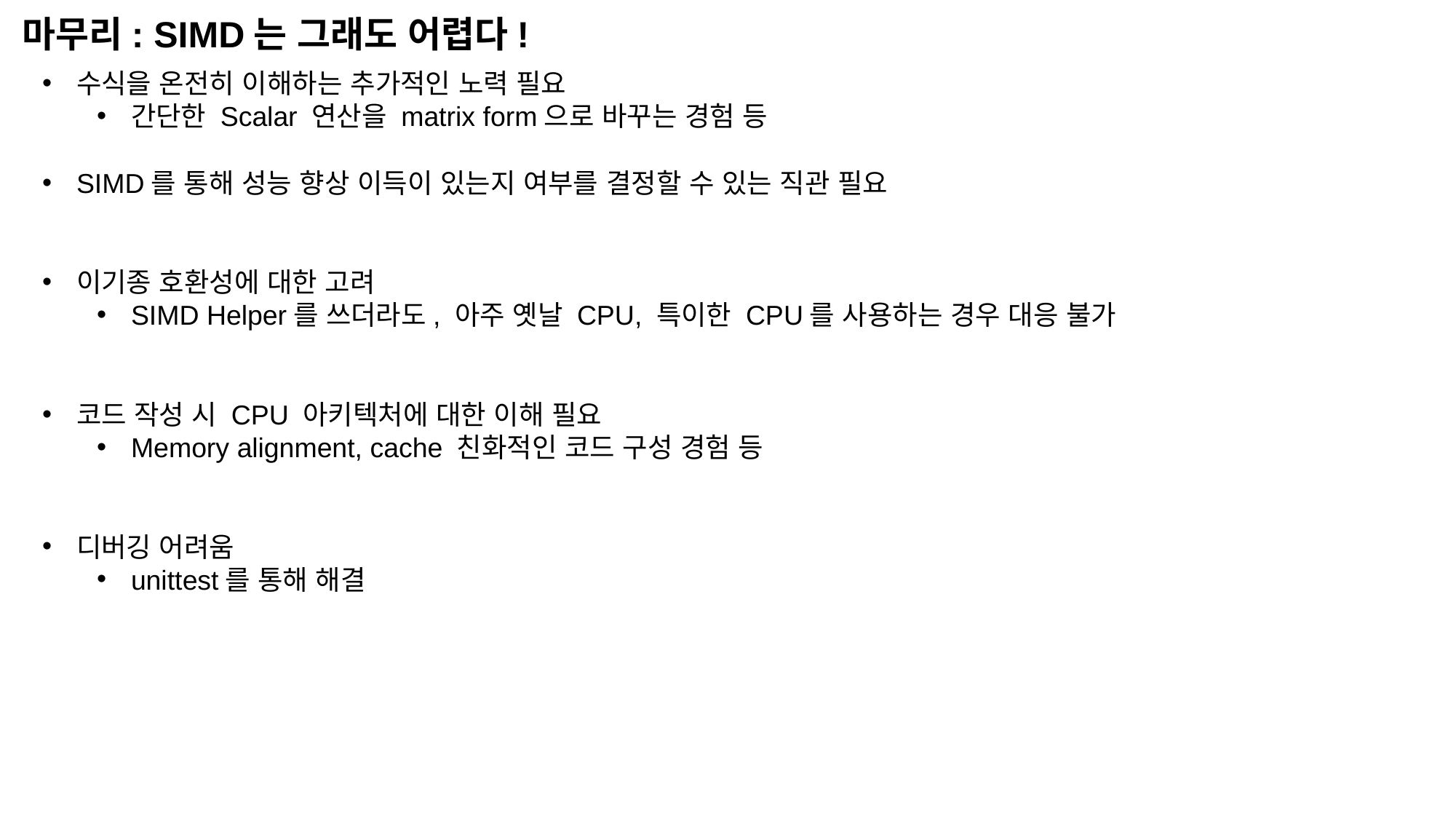

마무리: SIMD는 그래도 어렵다!
수식을 온전히 이해하는 추가적인 노력 필요
간단한 Scalar 연산을 matrix form으로 바꾸는 경험 등
SIMD를 통해 성능 향상 이득이 있는지 여부를 결정할 수 있는 직관 필요
이기종 호환성에 대한 고려
SIMD Helper를 쓰더라도, 아주 옛날 CPU, 특이한 CPU를 사용하는 경우 대응 불가
코드 작성 시 CPU 아키텍처에 대한 이해 필요
Memory alignment, cache 친화적인 코드 구성 경험 등
디버깅 어려움
unittest를 통해 해결